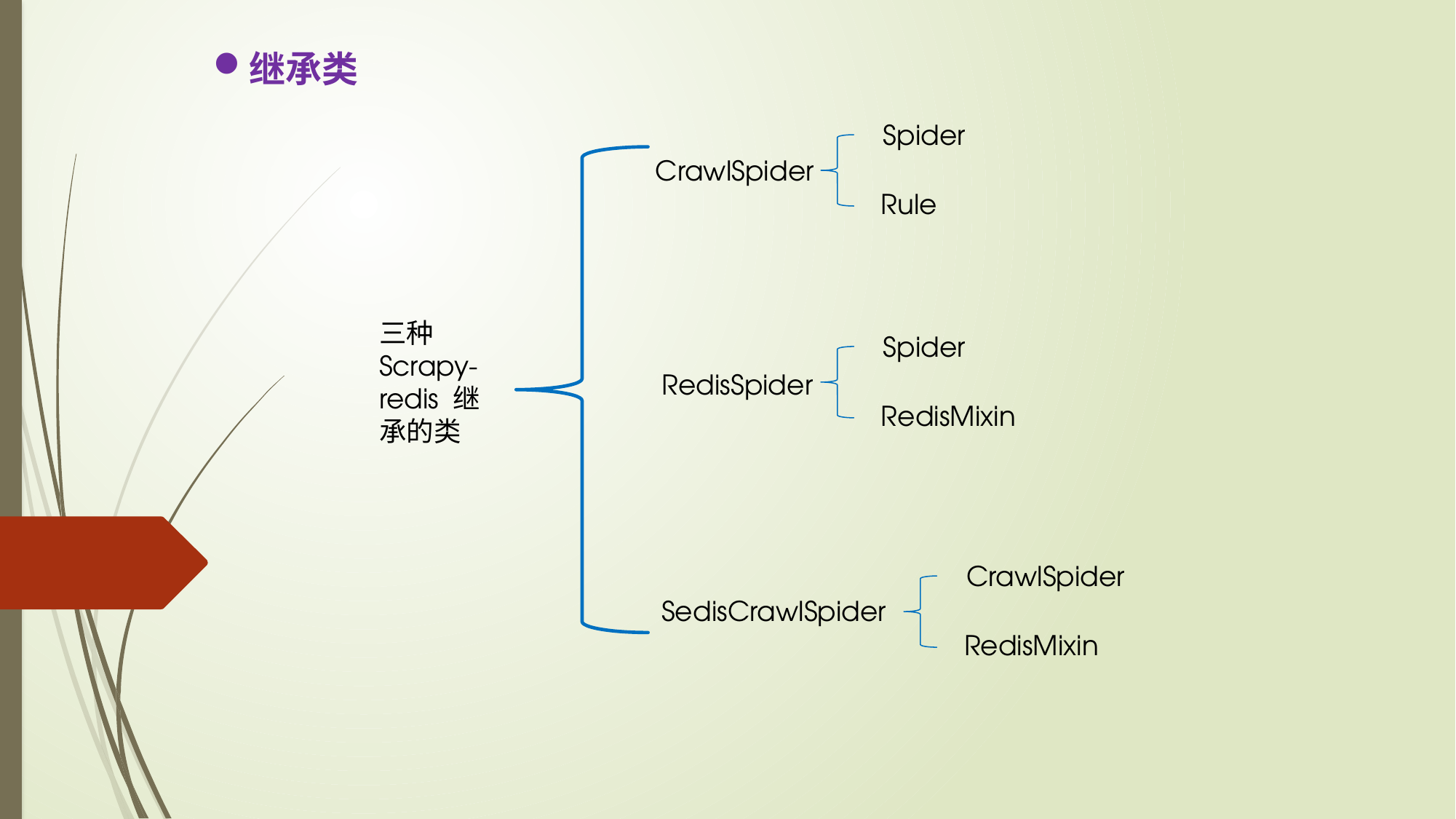

继承类

Spider

Rule

CrawlSpider
三种Scrapy-redis 继承的类
Spider

RedisMixin
RedisSpider
CrawlSpider

RedisMixin
SedisCrawlSpider